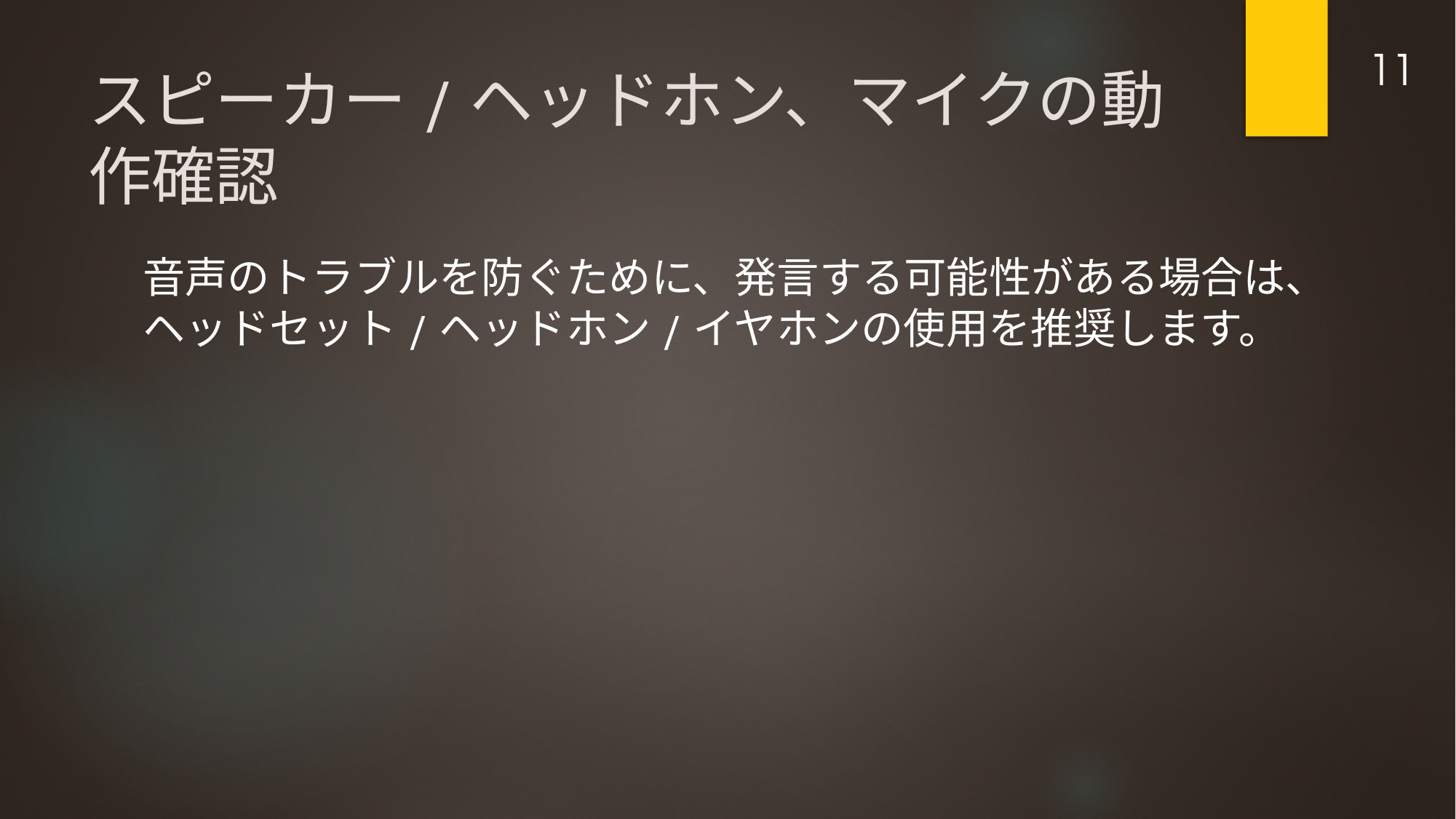

11
# スピーカー/ヘッドホン、マイクの動作確認
音声のトラブルを防ぐために、発言する可能性がある場合は、ヘッドセット/ヘッドホン/イヤホンの使用を推奨します。